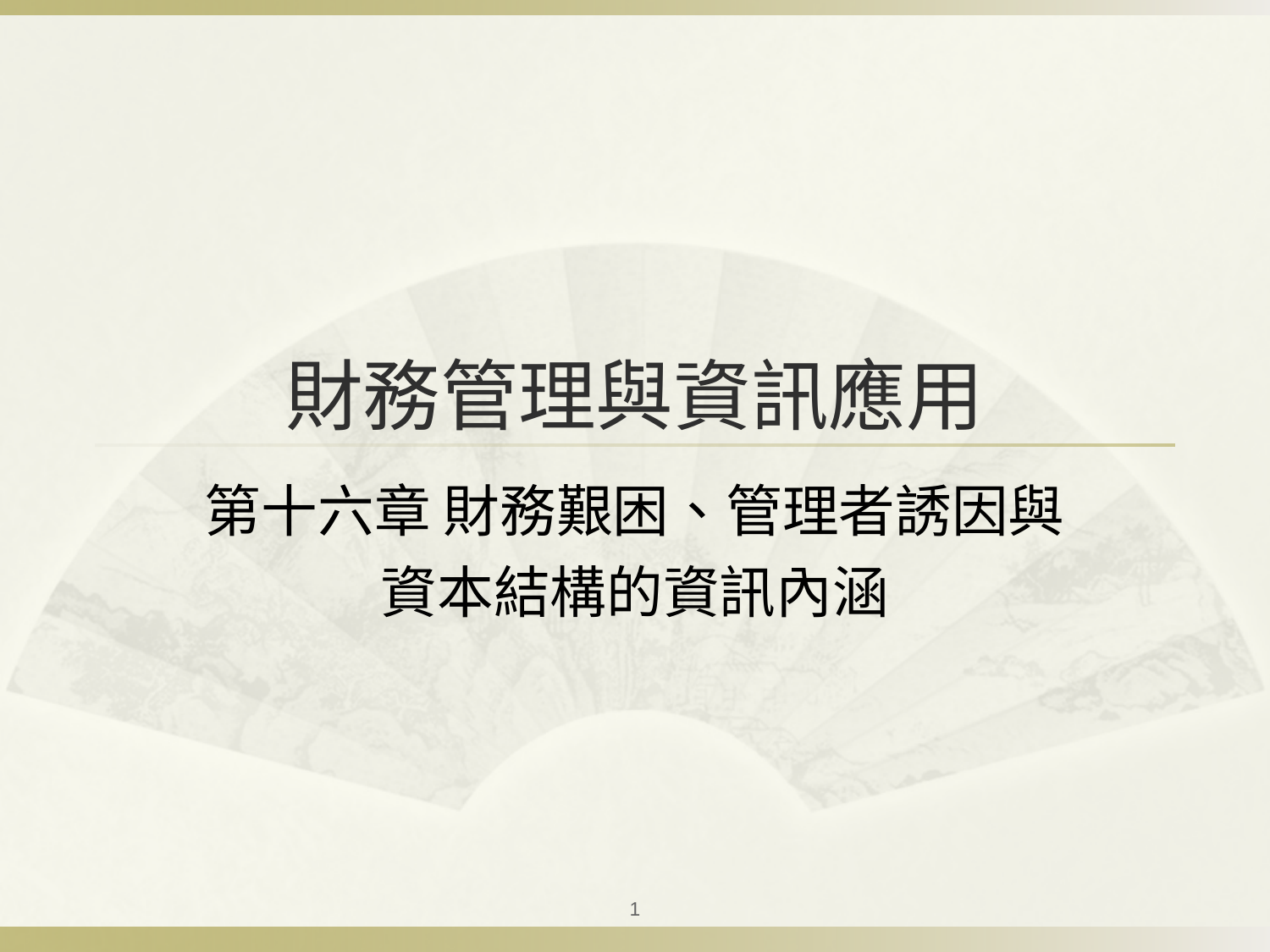

# 財務管理與資訊應用
第十六章 財務艱困、管理者誘因與資本結構的資訊內涵
1